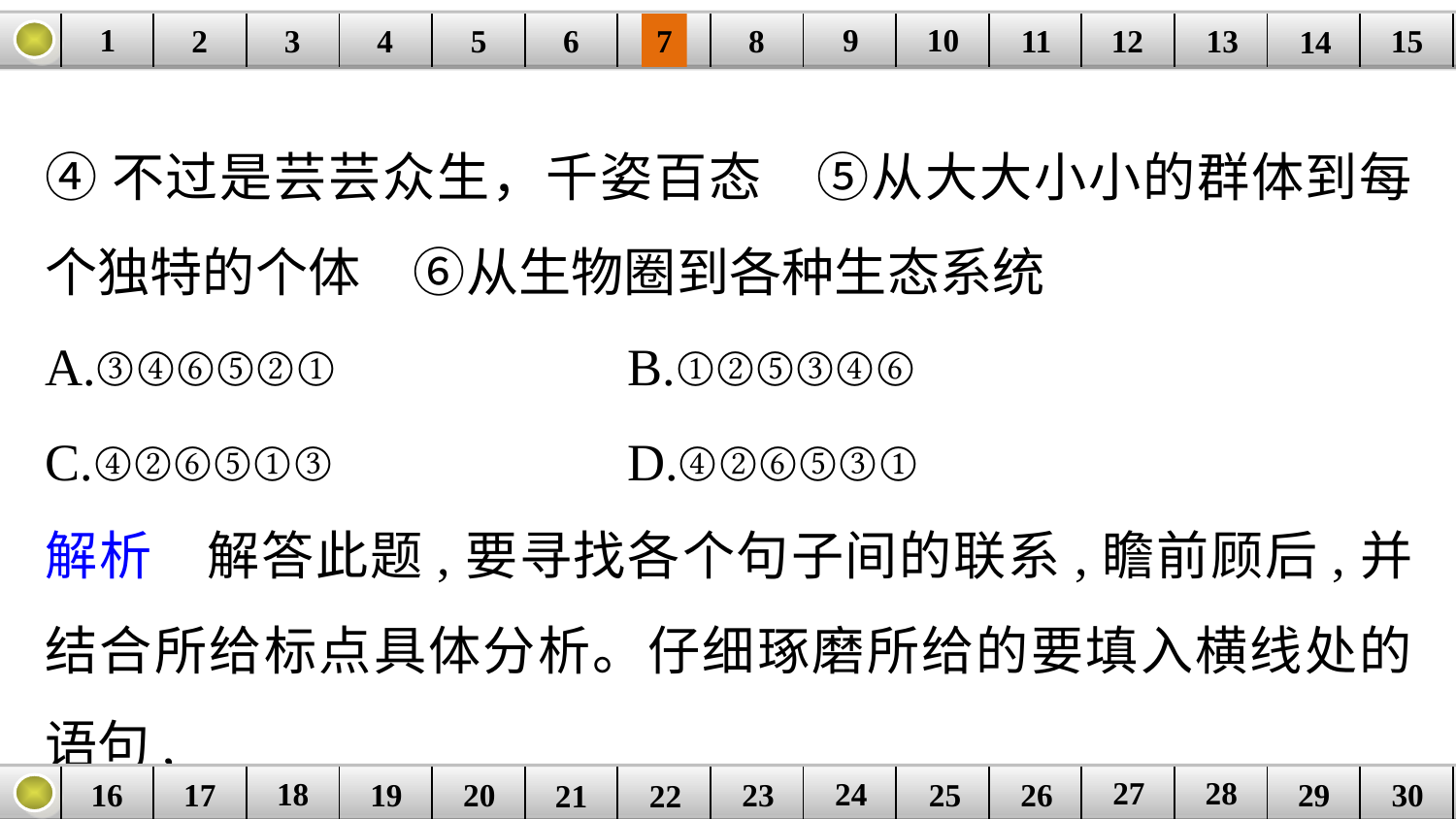

9
10
1
3
4
5
6
8
11
2
12
15
|  |  |  |  |  |  |  |  |  |  |  |  |  |  |  |
| --- | --- | --- | --- | --- | --- | --- | --- | --- | --- | --- | --- | --- | --- | --- |
7
13
14

④不过是芸芸众生，千姿百态　⑤从大大小小的群体到每个独特的个体　⑥从生物圈到各种生态系统
A.③④⑥⑤②①  		B.①②⑤③④⑥
C.④②⑥⑤①③  		D.④②⑥⑤③①
解析　解答此题,要寻找各个句子间的联系,瞻前顾后,并结合所给标点具体分析。仔细琢磨所给的要填入横线处的语句,

27
28
18
24
16
25
26
30
|  |  |  |  |  |  |  |  |  |  |  |  |  |  |  |
| --- | --- | --- | --- | --- | --- | --- | --- | --- | --- | --- | --- | --- | --- | --- |
23
17
19
20
29
21
22